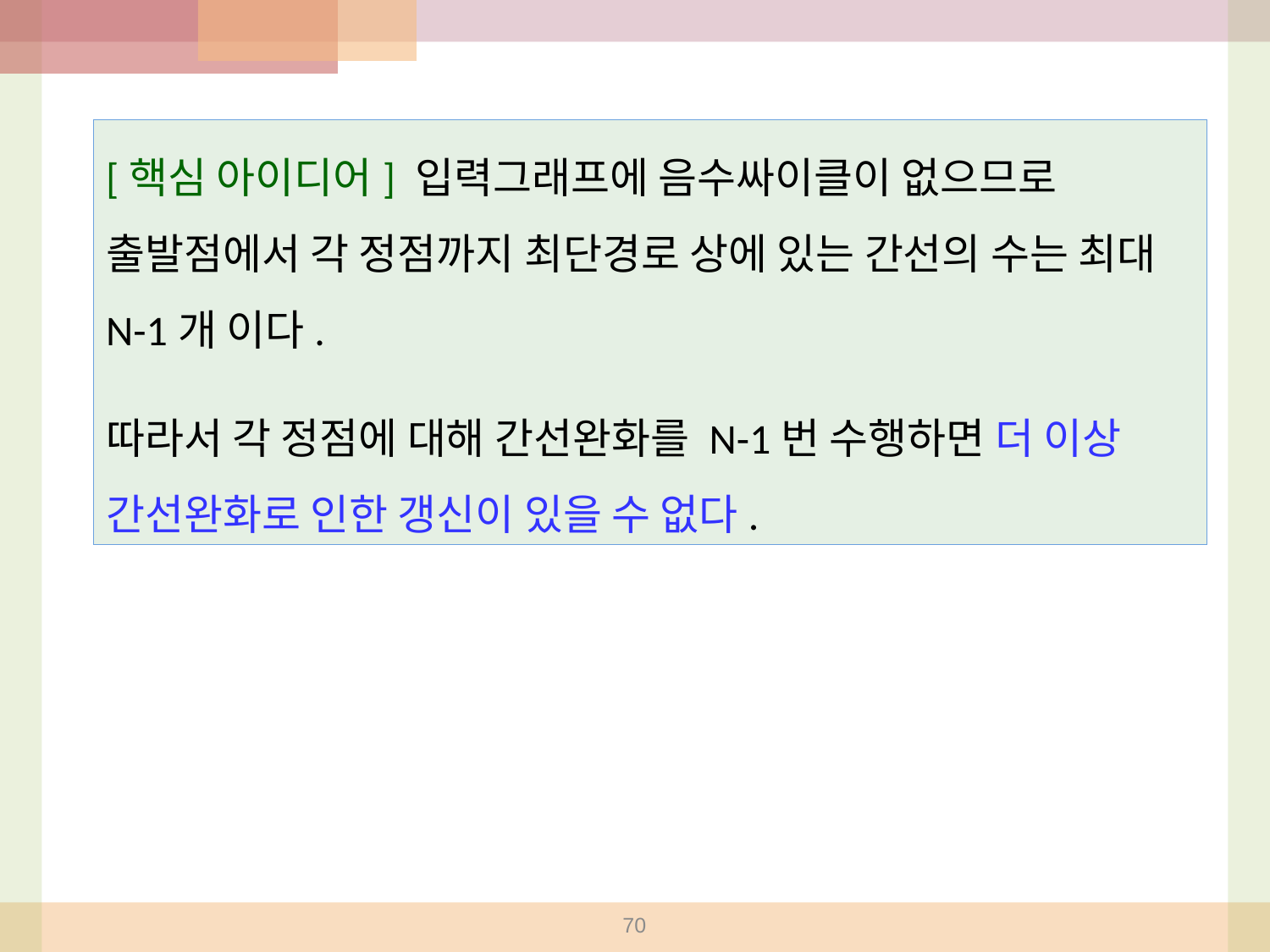

[핵심 아이디어] 입력그래프에 음수싸이클이 없으므로 출발점에서 각 정점까지 최단경로 상에 있는 간선의 수는 최대 N-1개 이다.
따라서 각 정점에 대해 간선완화를 N-1번 수행하면 더 이상 간선완화로 인한 갱신이 있을 수 없다.
70